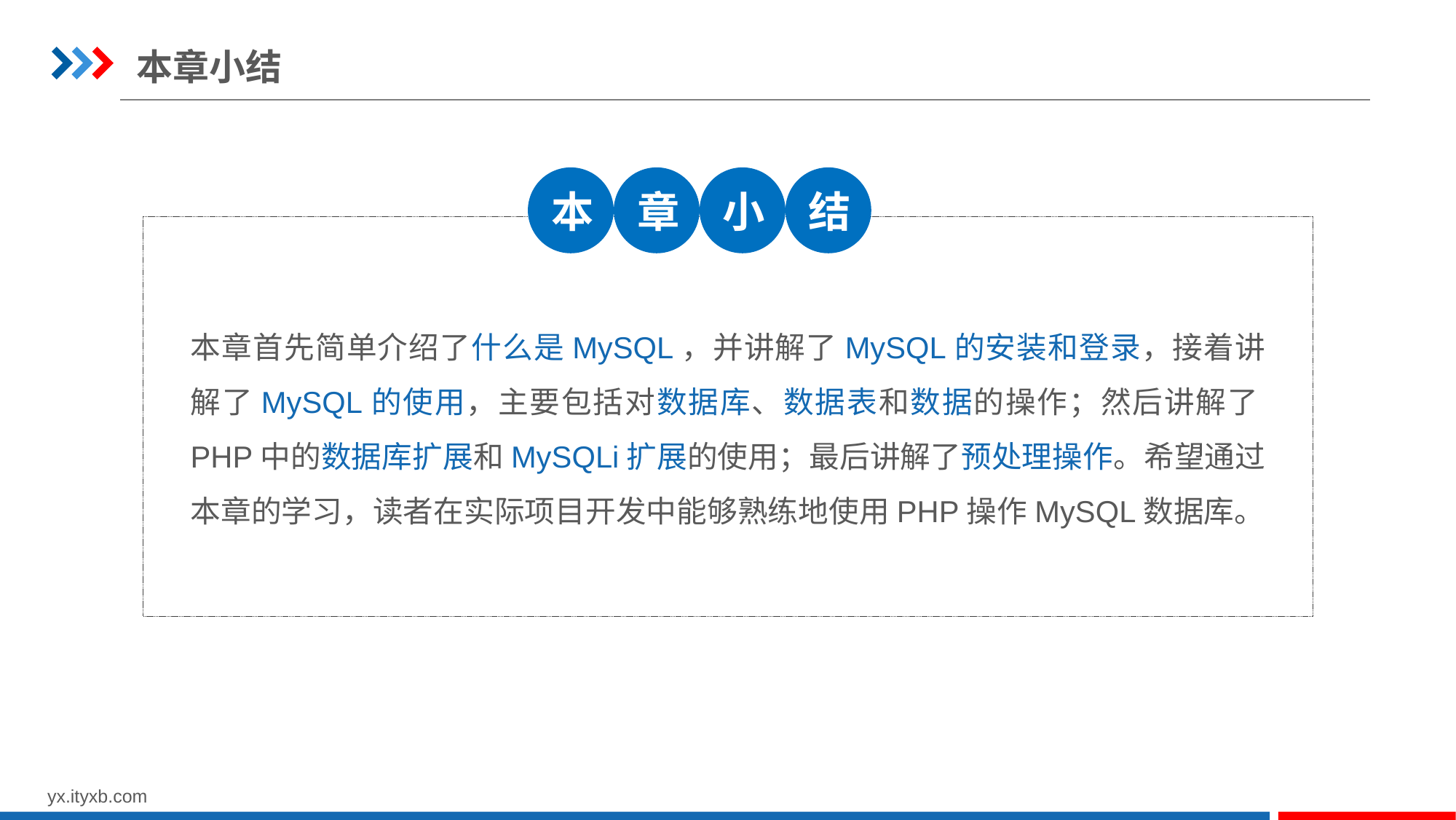

本章小结
本
章
小
结

本章首先简单介绍了什么是MySQL，并讲解了MySQL的安装和登录，接着讲解了MySQL的使用，主要包括对数据库、数据表和数据的操作；然后讲解了PHP中的数据库扩展和MySQLi扩展的使用；最后讲解了预处理操作。希望通过本章的学习，读者在实际项目开发中能够熟练地使用PHP操作MySQL数据库。